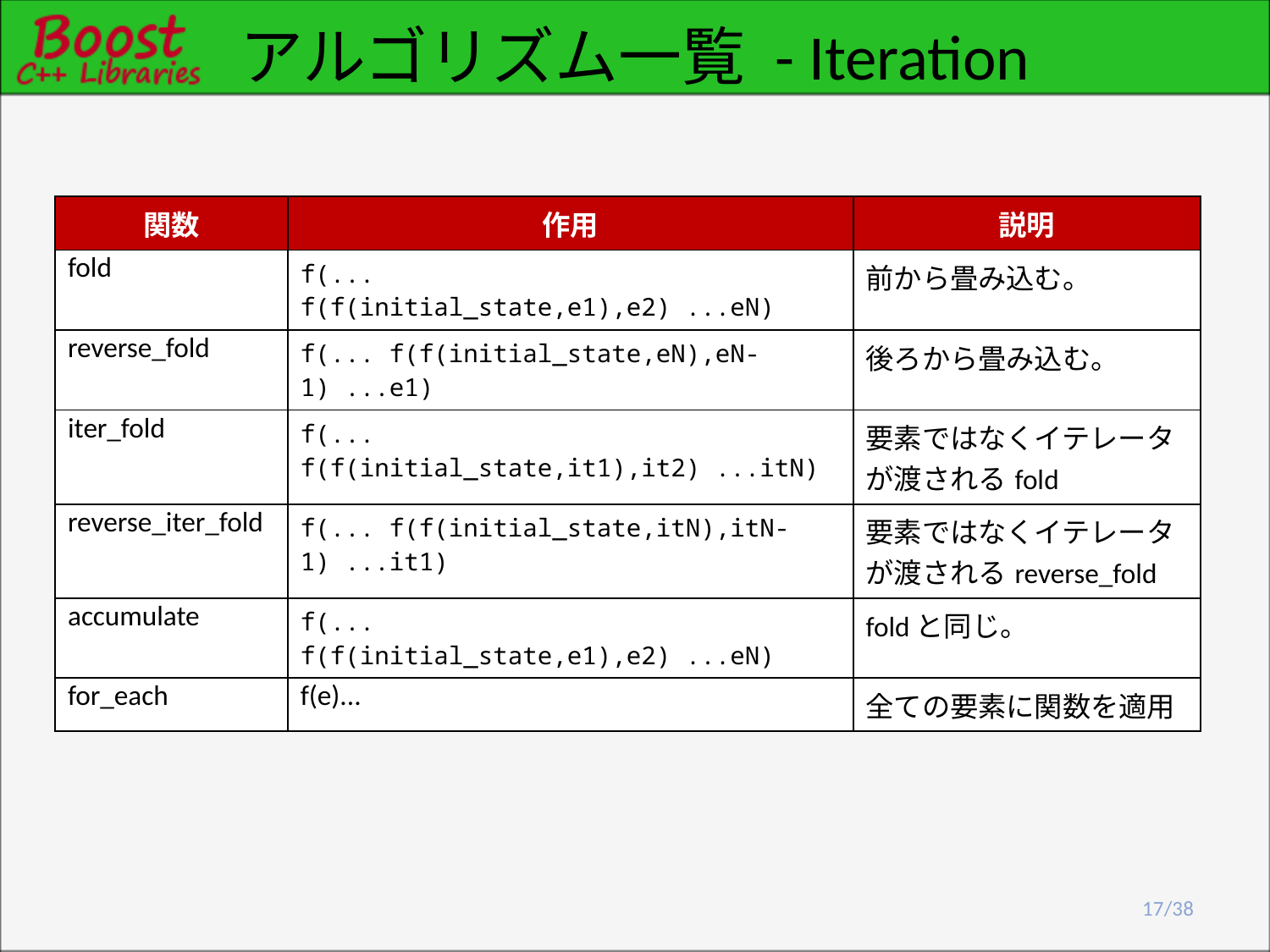

# アルゴリズム一覧 - Iteration
| 関数 | 作用 | 説明 |
| --- | --- | --- |
| fold | f(... f(f(initial\_state,e1),e2) ...eN) | 前から畳み込む。 |
| reverse\_fold | f(... f(f(initial\_state,eN),eN-1) ...e1) | 後ろから畳み込む。 |
| iter\_fold | f(... f(f(initial\_state,it1),it2) ...itN) | 要素ではなくイテレータが渡されるfold |
| reverse\_iter\_fold | f(... f(f(initial\_state,itN),itN-1) ...it1) | 要素ではなくイテレータが渡されるreverse\_fold |
| accumulate | f(... f(f(initial\_state,e1),e2) ...eN) | foldと同じ。 |
| for\_each | f(e)... | 全ての要素に関数を適用 |
17/38